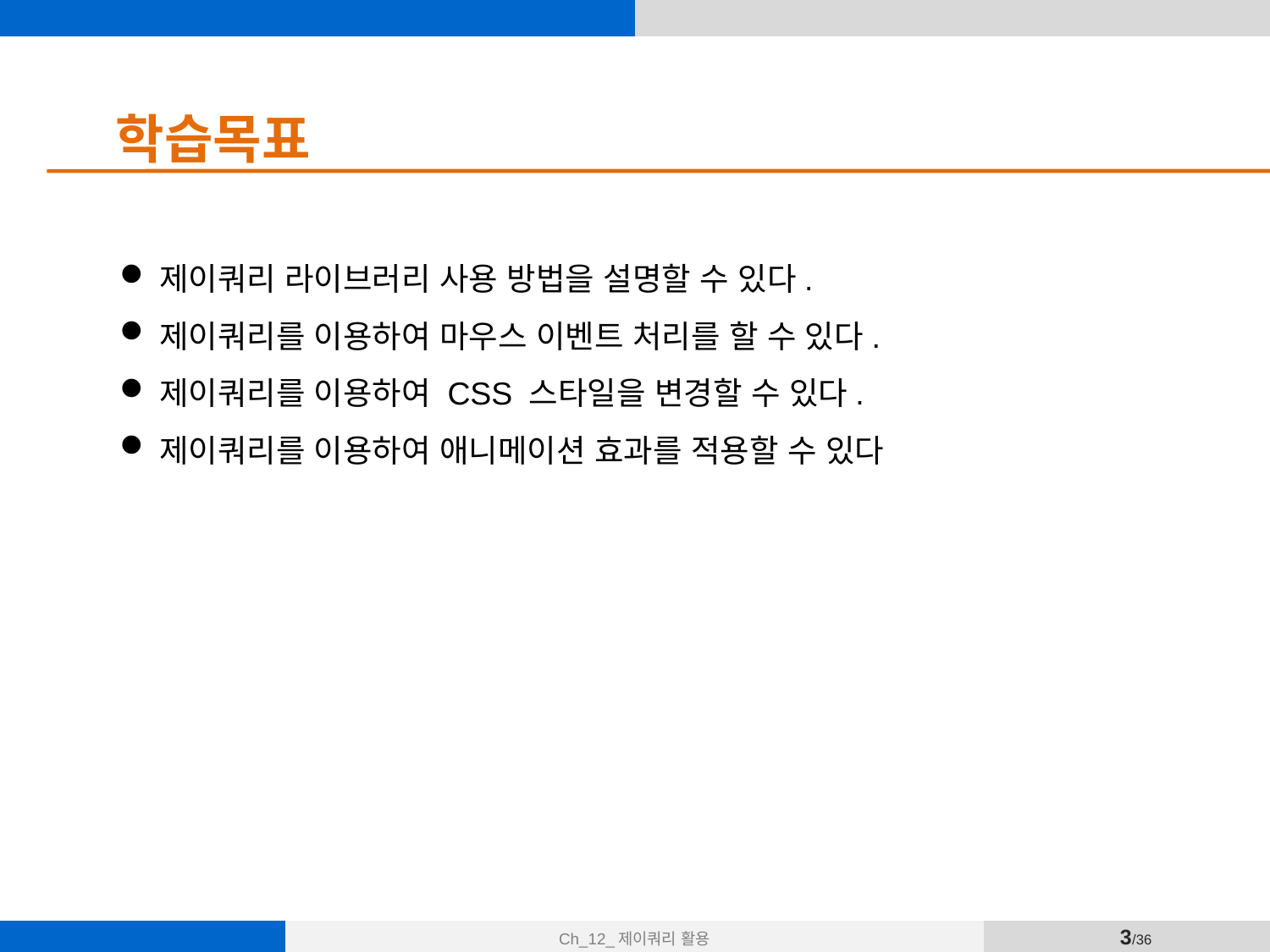

학습목표

제이쿼리 라이브러리 사용 방법을 설명할 수 있다.
제이쿼리를 이용하여 마우스 이벤트 처리를 할 수 있다.
제이쿼리를 이용하여 CSS 스타일을 변경할 수 있다.
제이쿼리를 이용하여 애니메이션 효과를 적용할 수 있다